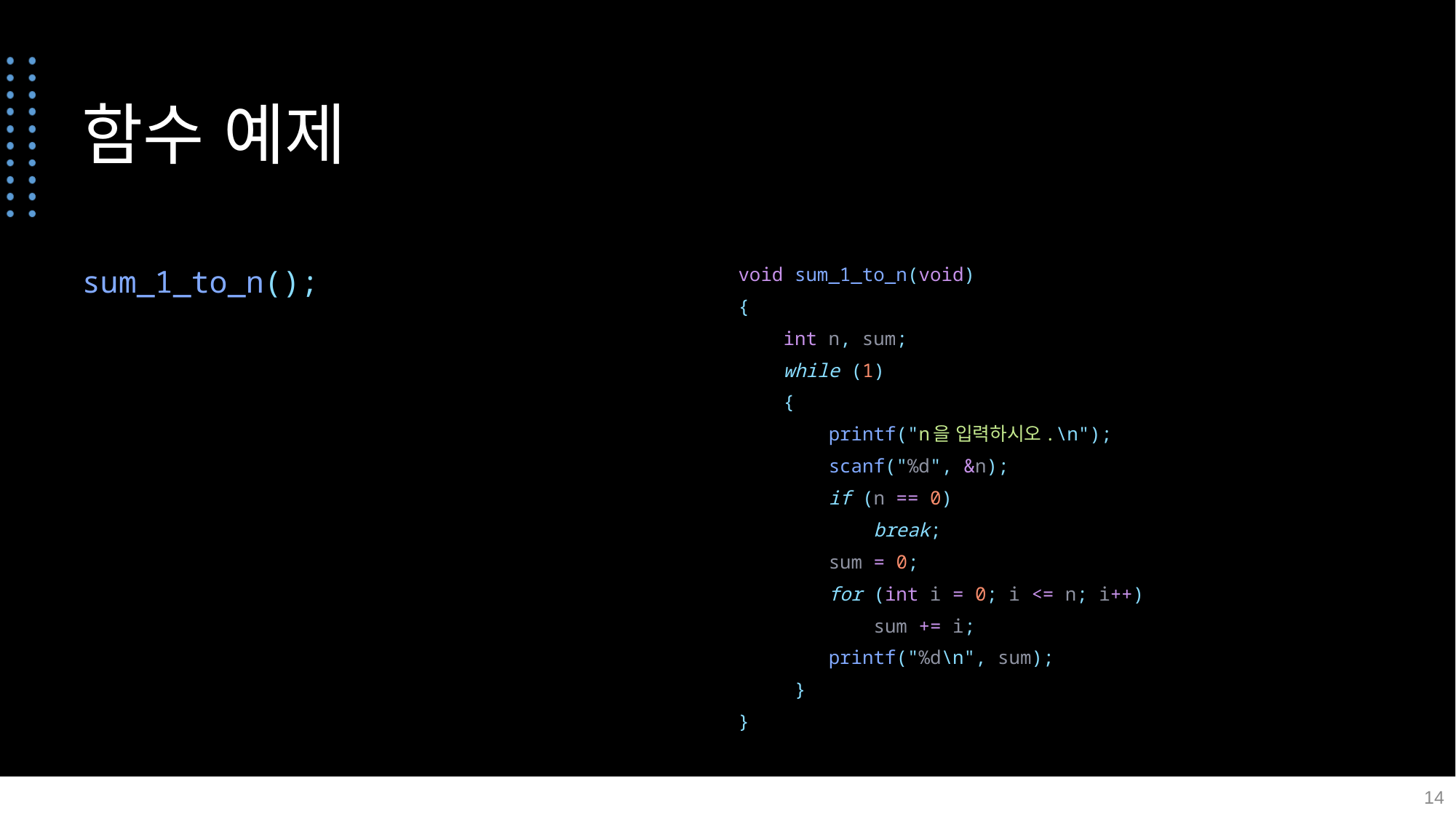

# 함수 예제
sum_1_to_n();

void sum_1_to_n(void)
{
    int n, sum;
    while (1)
    {
        printf("n을 입력하시오.\n");
        scanf("%d", &n);
        if (n == 0)
            break;
        sum = 0;
        for (int i = 0; i <= n; i++)
            sum += i;
        printf("%d\n", sum);
     }
}
14